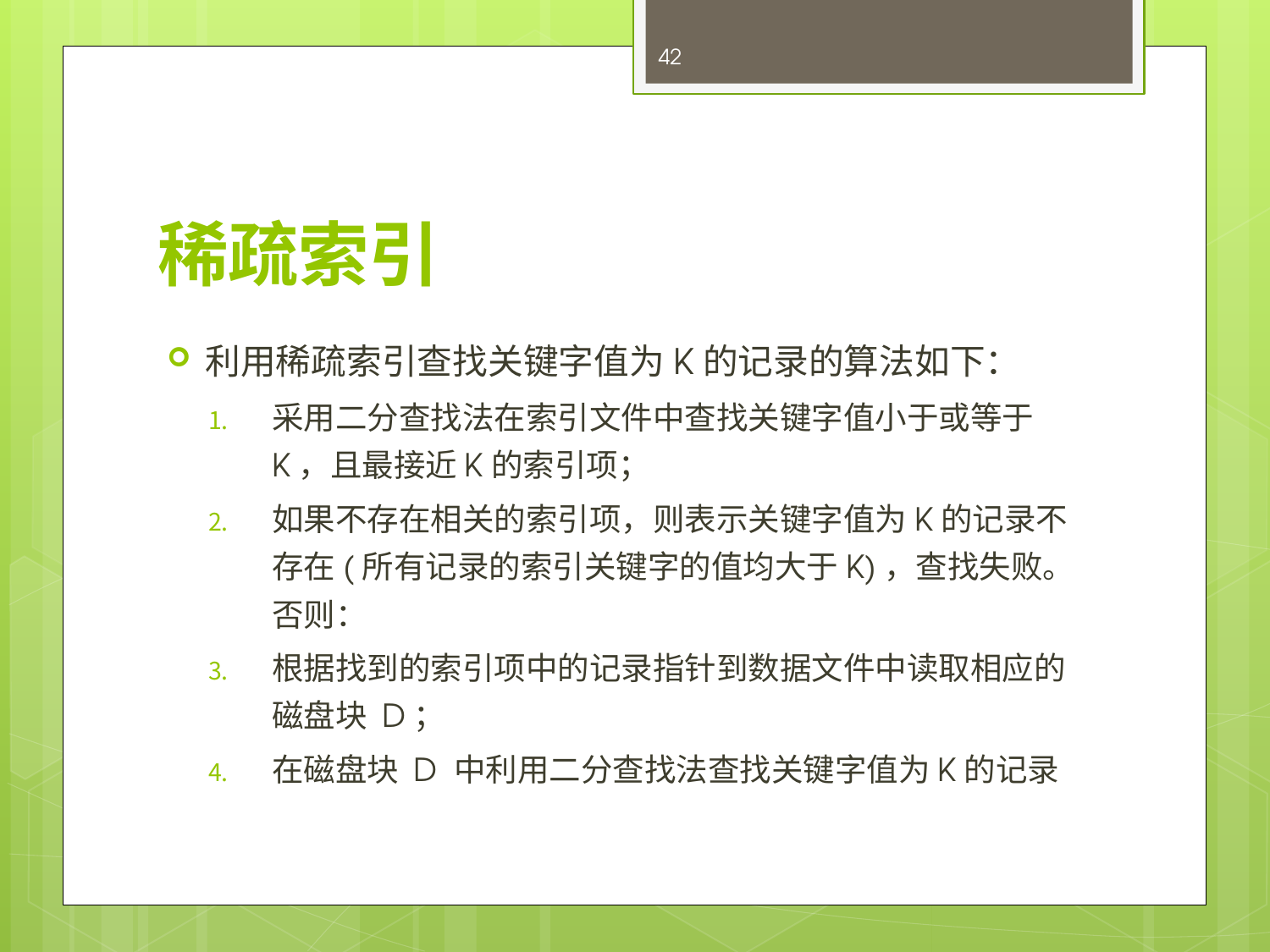

42
# 稀疏索引
利用稀疏索引查找关键字值为K的记录的算法如下：
采用二分查找法在索引文件中查找关键字值小于或等于K，且最接近K的索引项；
如果不存在相关的索引项，则表示关键字值为K的记录不存在(所有记录的索引关键字的值均大于K)，查找失败。否则：
根据找到的索引项中的记录指针到数据文件中读取相应的磁盘块 D；
在磁盘块 D 中利用二分查找法查找关键字值为K的记录